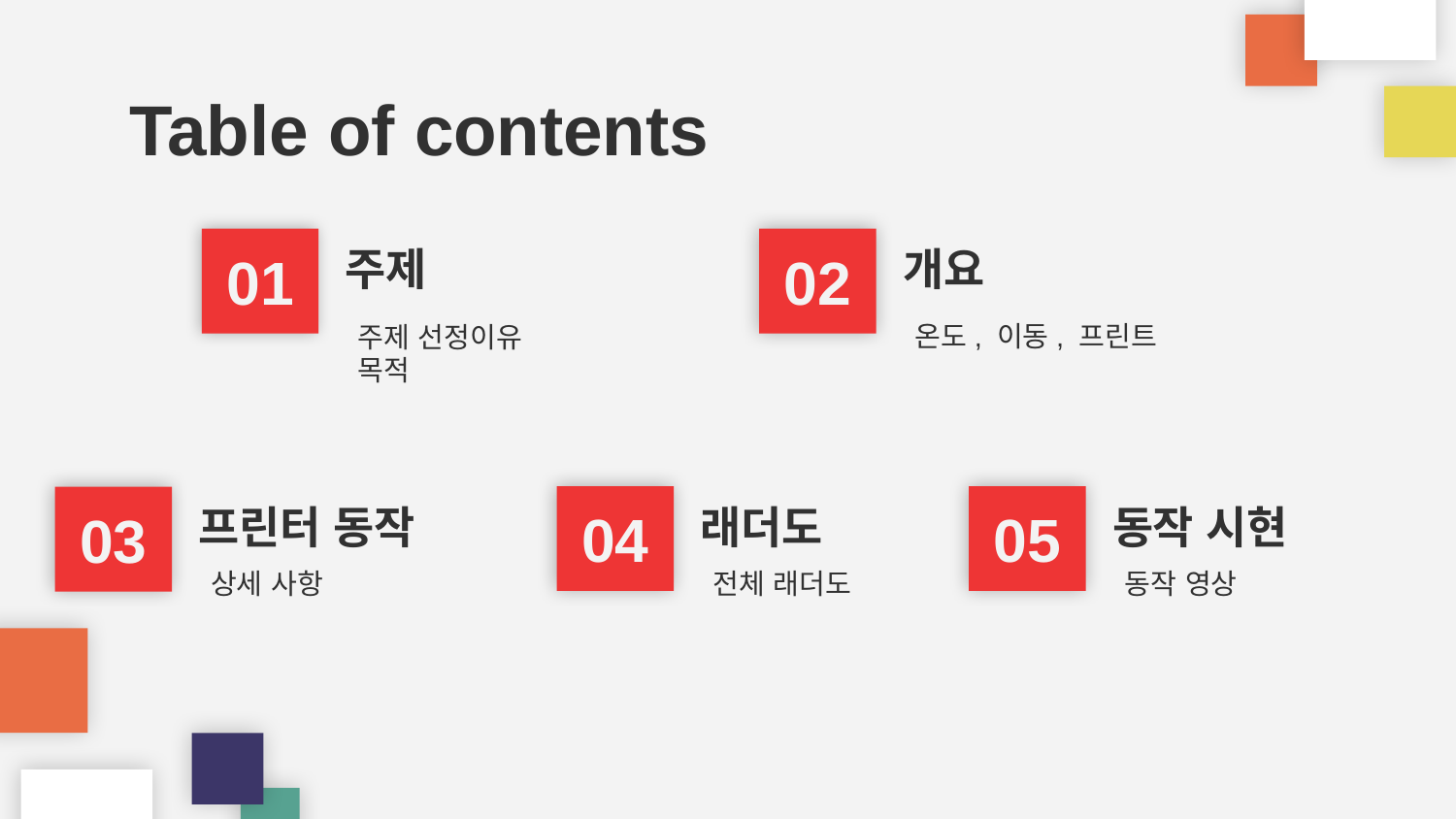

# Table of contents
01
02
개요
주제
온도, 이동, 프린트
주제 선정이유
목적
04
래더도
05
동작 시현
03
프린터 동작
전체 래더도
동작 영상
상세 사항